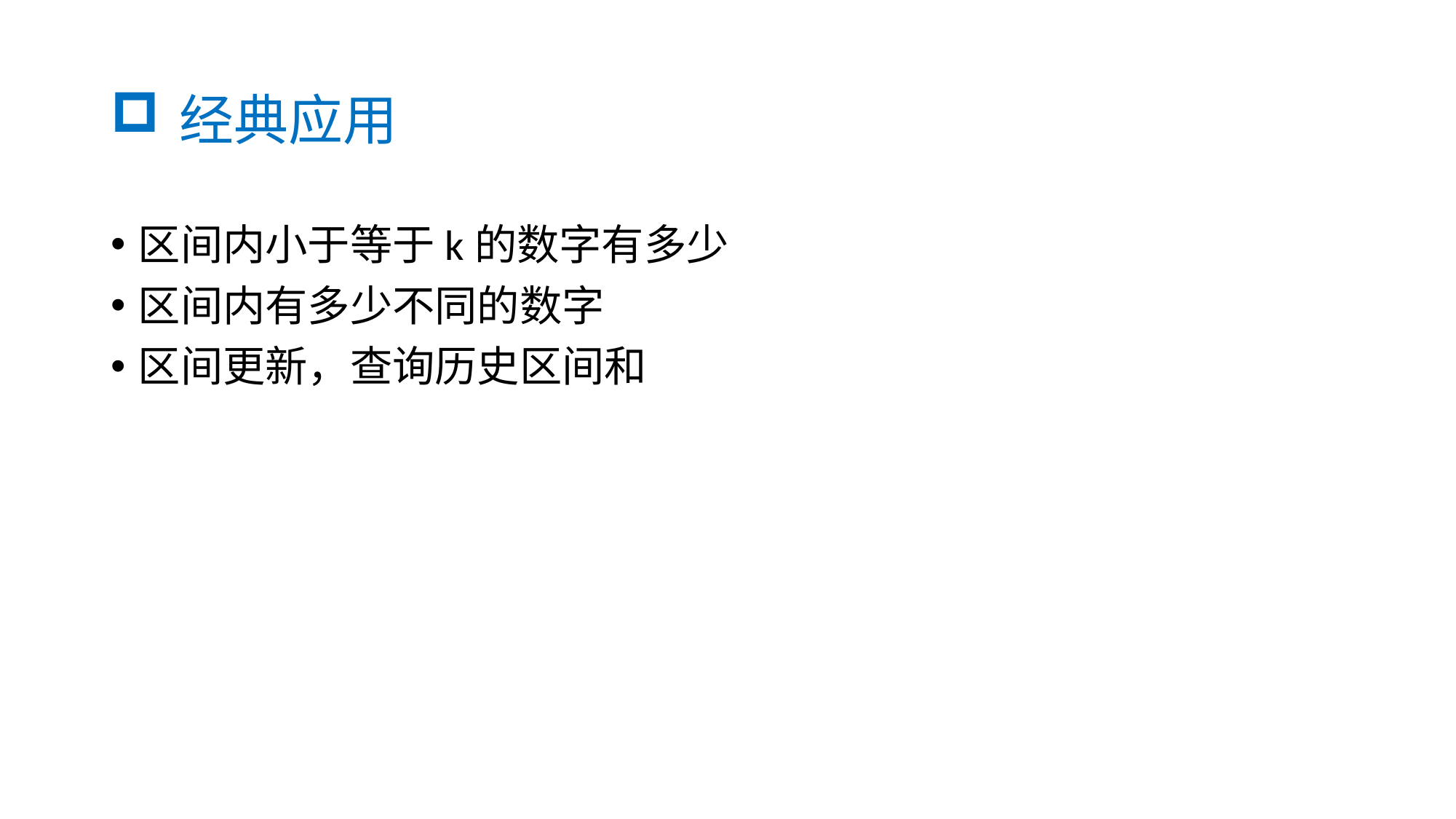

# 经典应用
区间内小于等于k的数字有多少
区间内有多少不同的数字
区间更新，查询历史区间和